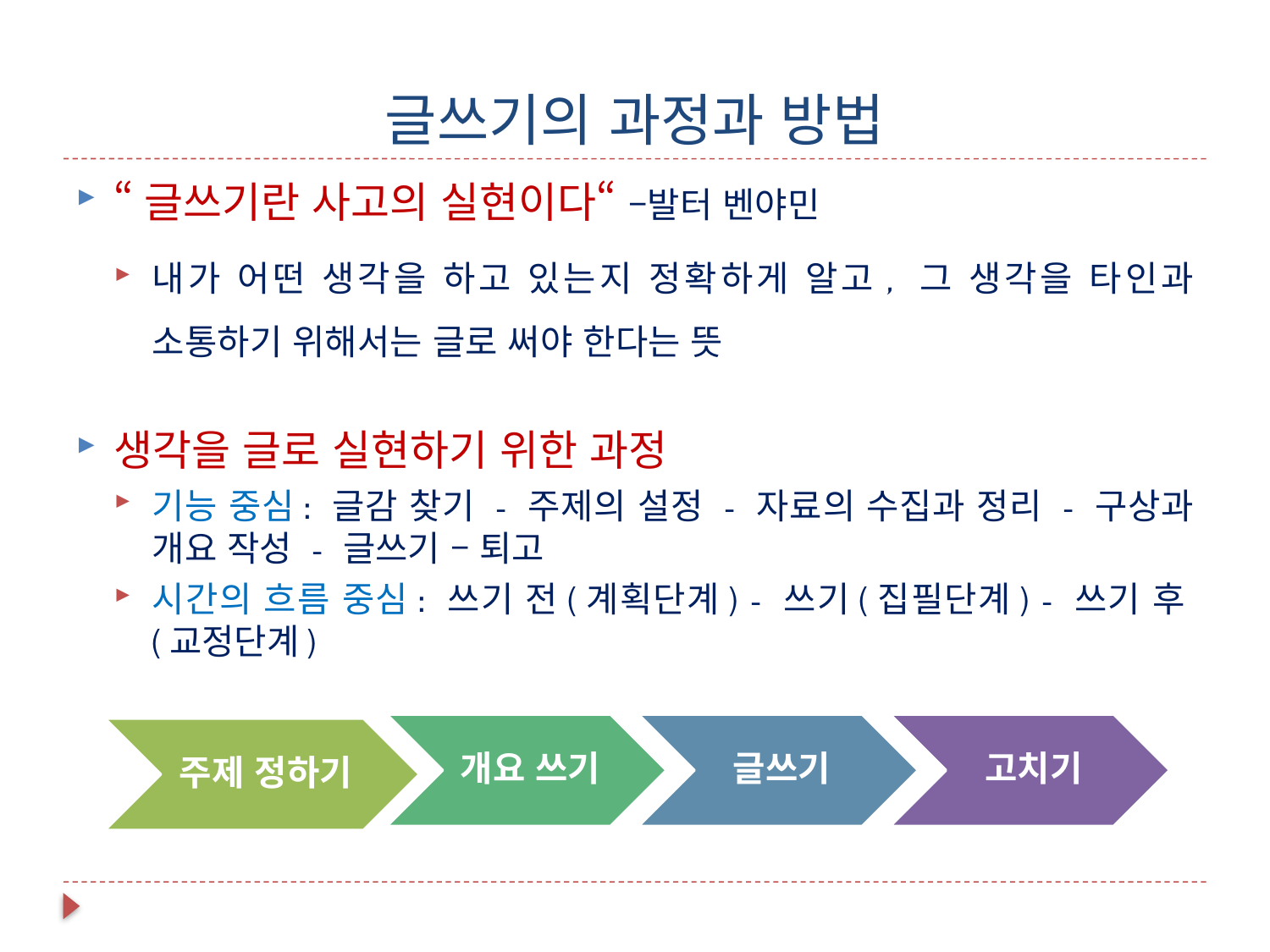

# 글쓰기의 과정과 방법
“글쓰기란 사고의 실현이다“ –발터 벤야민
내가 어떤 생각을 하고 있는지 정확하게 알고, 그 생각을 타인과 소통하기 위해서는 글로 써야 한다는 뜻

생각을 글로 실현하기 위한 과정
기능 중심: 글감 찾기 - 주제의 설정 - 자료의 수집과 정리 - 구상과 개요 작성 - 글쓰기 – 퇴고
시간의 흐름 중심: 쓰기 전(계획단계) - 쓰기(집필단계) - 쓰기 후(교정단계)
주제 정하기
개요 쓰기
글쓰기
고치기